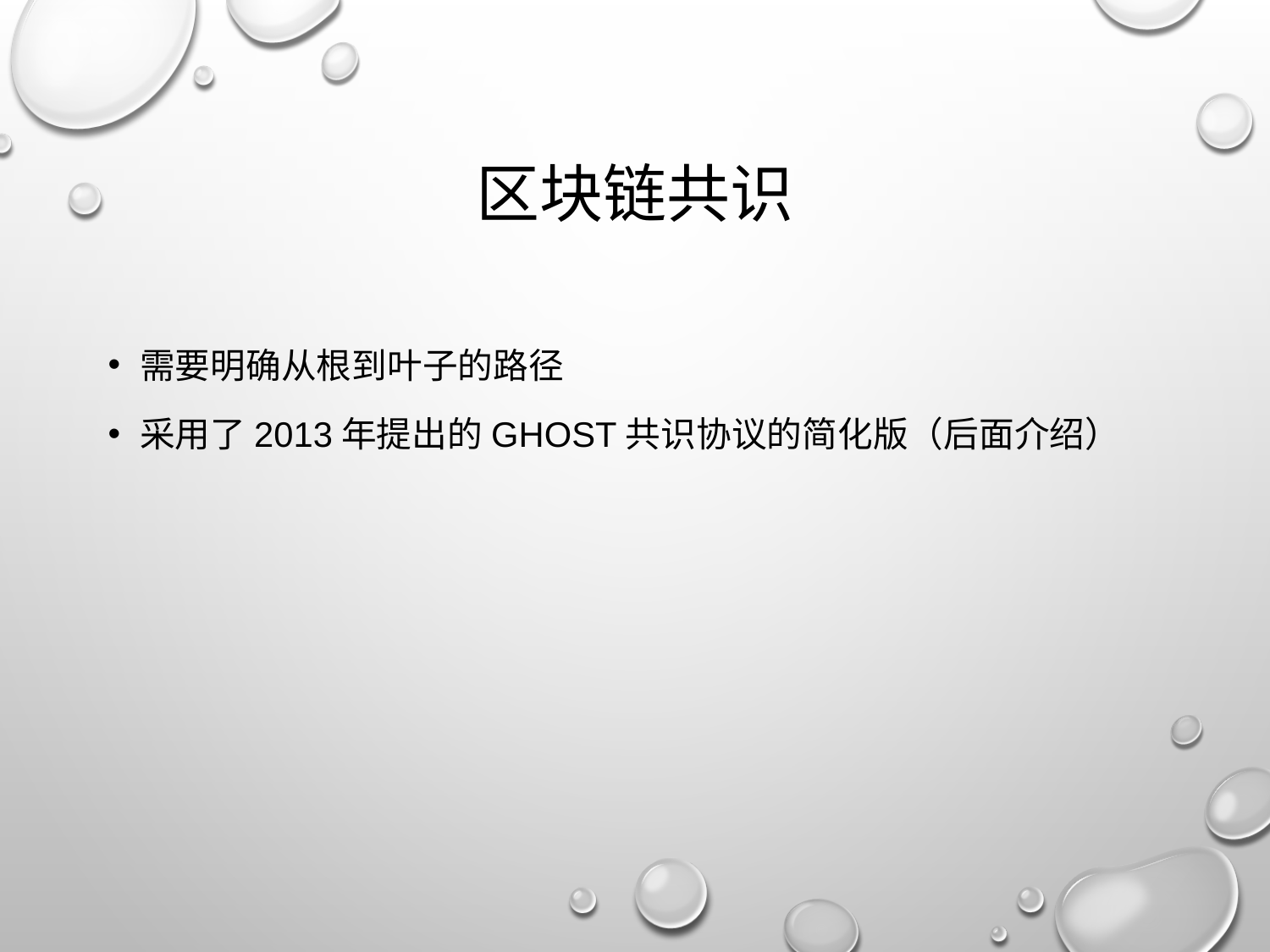

# 区块链共识
需要明确从根到叶子的路径
采用了2013年提出的GHOST共识协议的简化版（后面介绍）